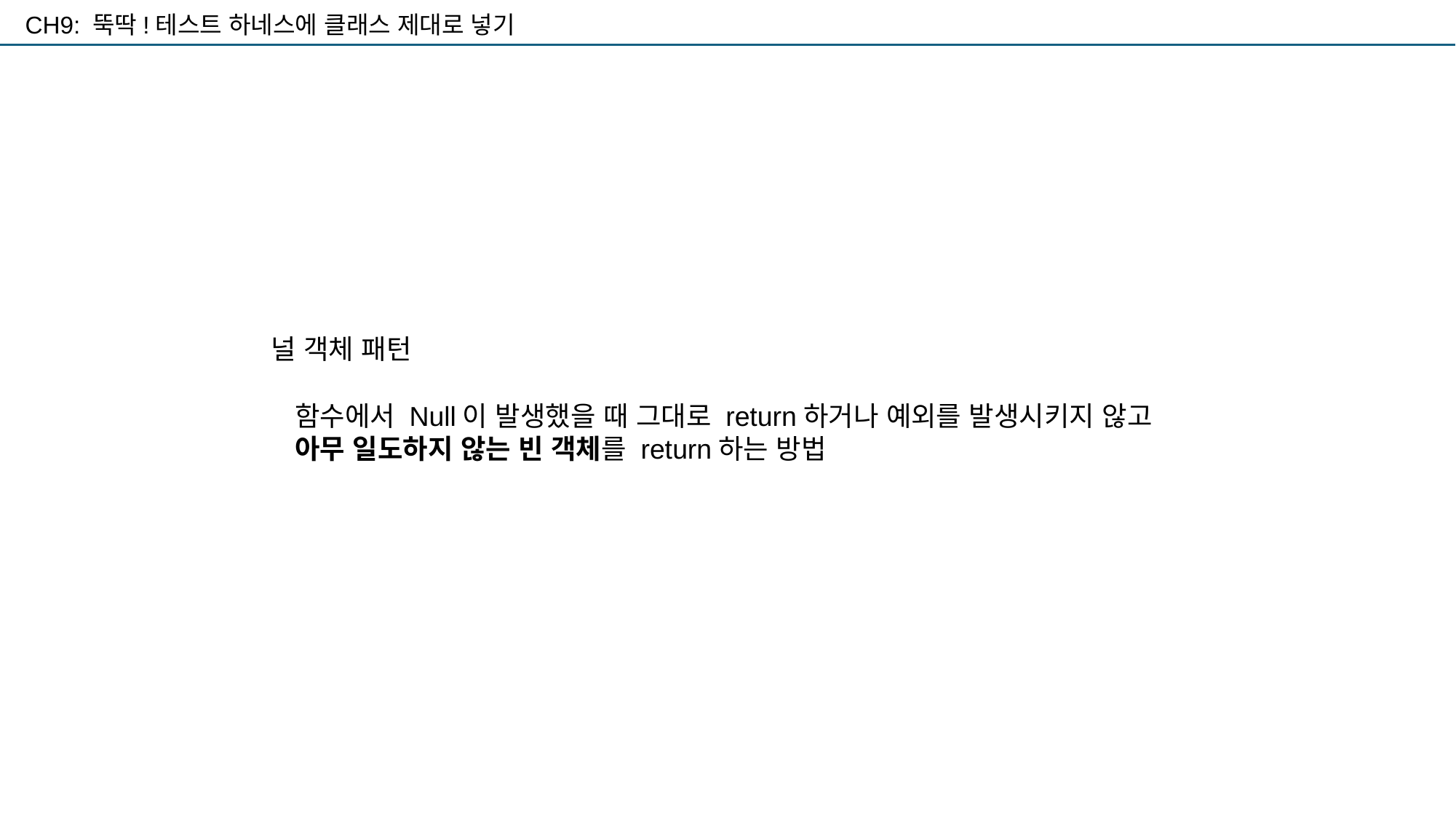

CH9: 뚝딱!테스트 하네스에 클래스 제대로 넣기
널 객체 패턴
함수에서 Null이 발생했을 때 그대로 return하거나 예외를 발생시키지 않고
아무 일도하지 않는 빈 객체를 return하는 방법